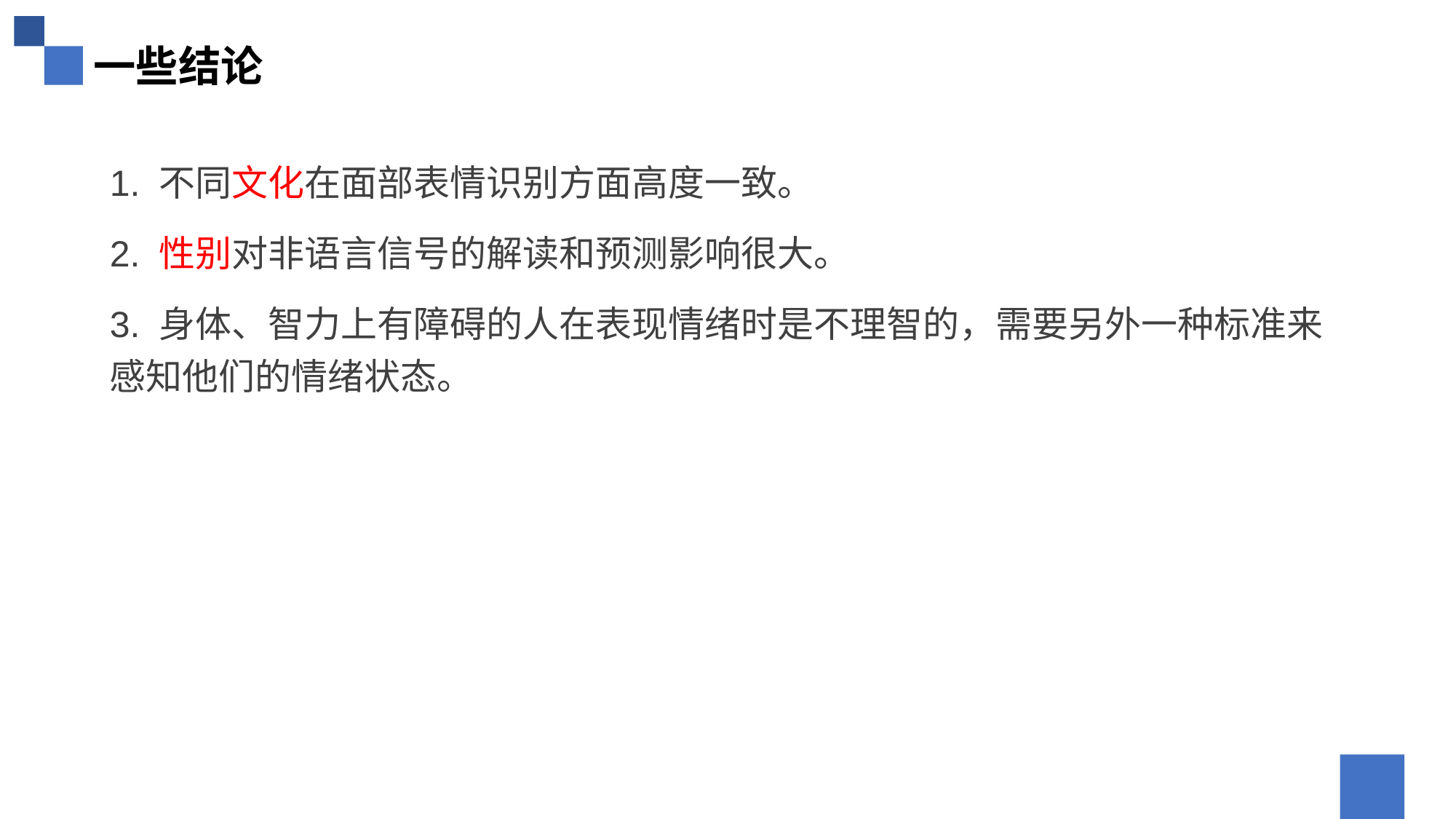

一些结论
1. 不同文化在面部表情识别方面高度一致。
2. 性别对非语言信号的解读和预测影响很大。
3. 身体、智力上有障碍的人在表现情绪时是不理智的，需要另外一种标准来感知他们的情绪状态。